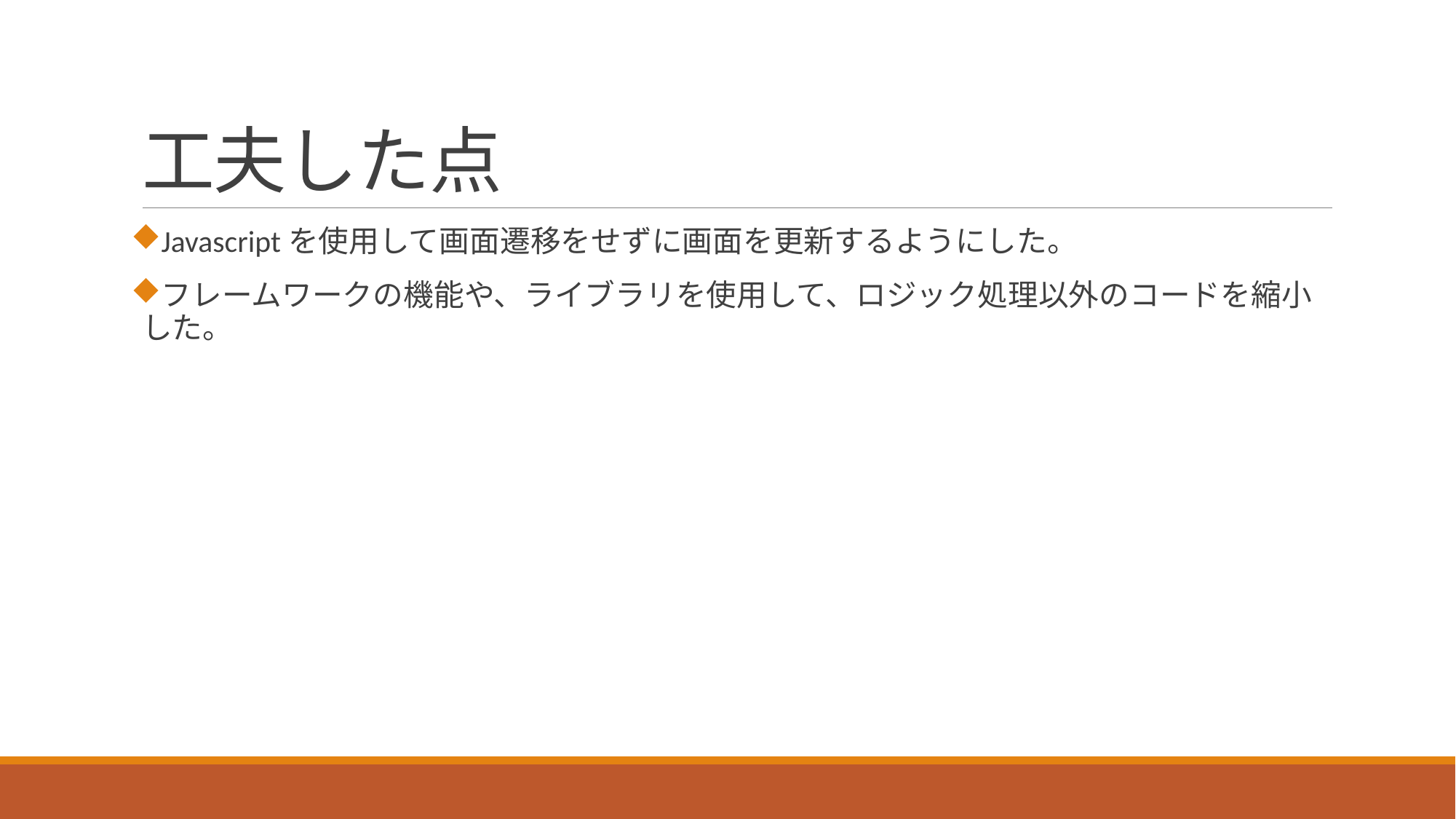

# 工夫した点
Javascriptを使用して画面遷移をせずに画面を更新するようにした。
フレームワークの機能や、ライブラリを使用して、ロジック処理以外のコードを縮小した。